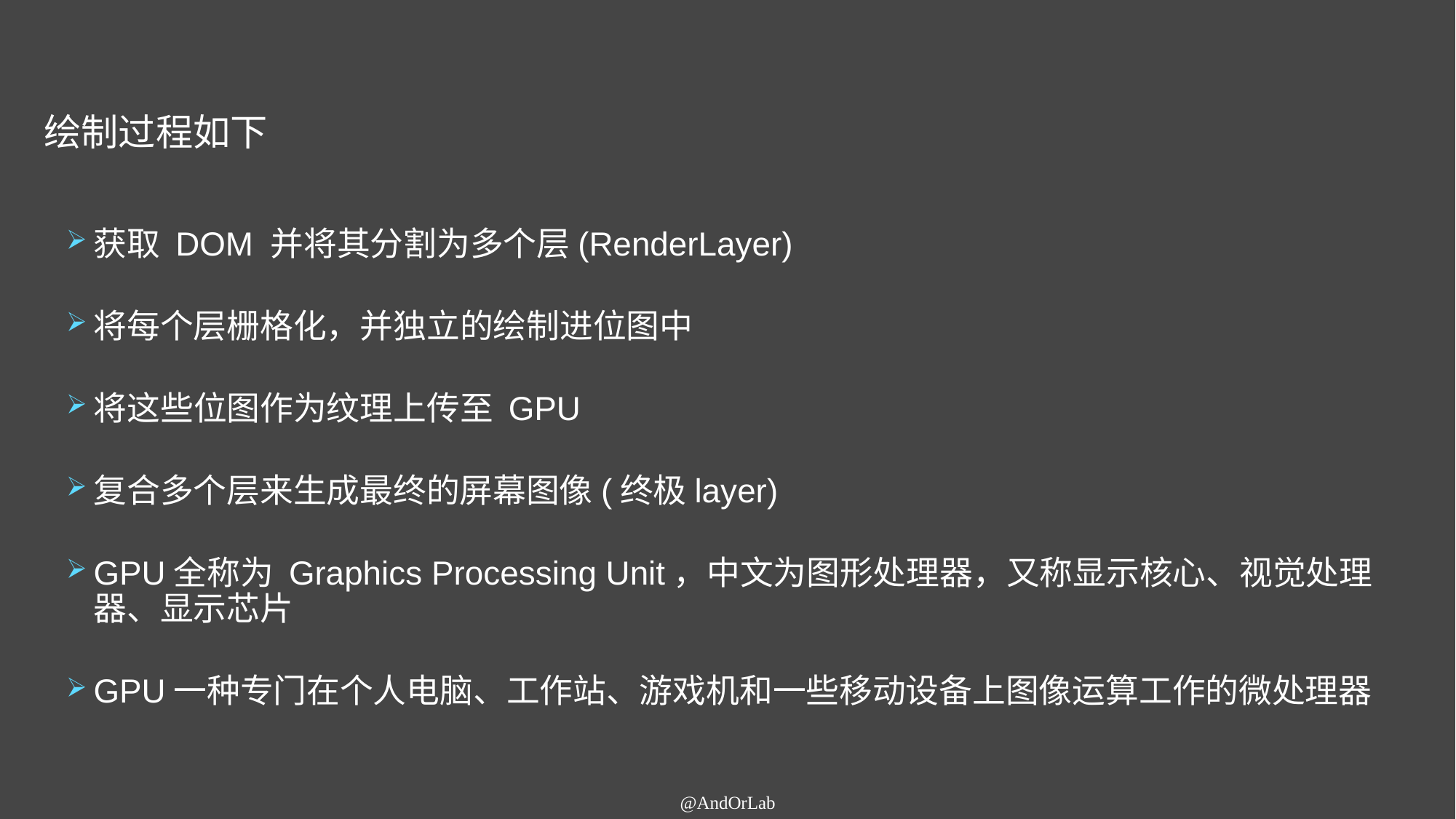

绘制过程如下

获取 DOM 并将其分割为多个层(RenderLayer)

将每个层栅格化，并独立的绘制进位图中

将这些位图作为纹理上传至 GPU

复合多个层来生成最终的屏幕图像(终极layer)

GPU全称为 Graphics Processing Unit，中文为图形处理器，又称显示核心、视觉处理器、显示芯片

GPU一种专门在个人电脑、工作站、游戏机和一些移动设备上图像运算工作的微处理器

@AndOrLab